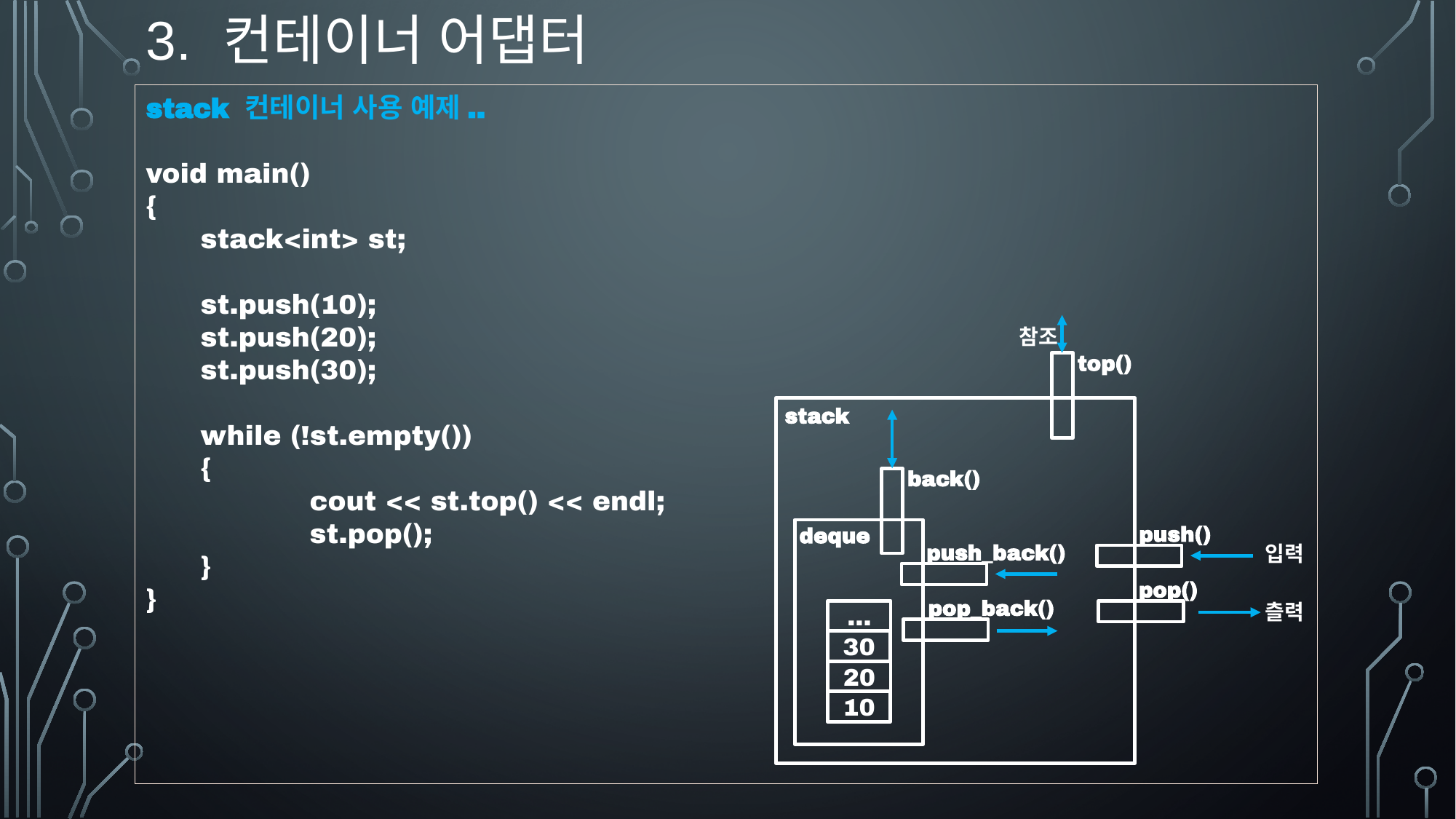

# 3. 컨테이너 어댑터
stack 컨테이너 사용 예제..

void main()
{
stack<int> st;

st.push(10);
st.push(20);
st.push(30);

while (!st.empty())
{
	cout << st.top() << endl;
	st.pop();
}
}

참조
top()

stack

back()

push()
deque

push_back()
입력

pop()

pop_back()
츨력
…
30
20
10